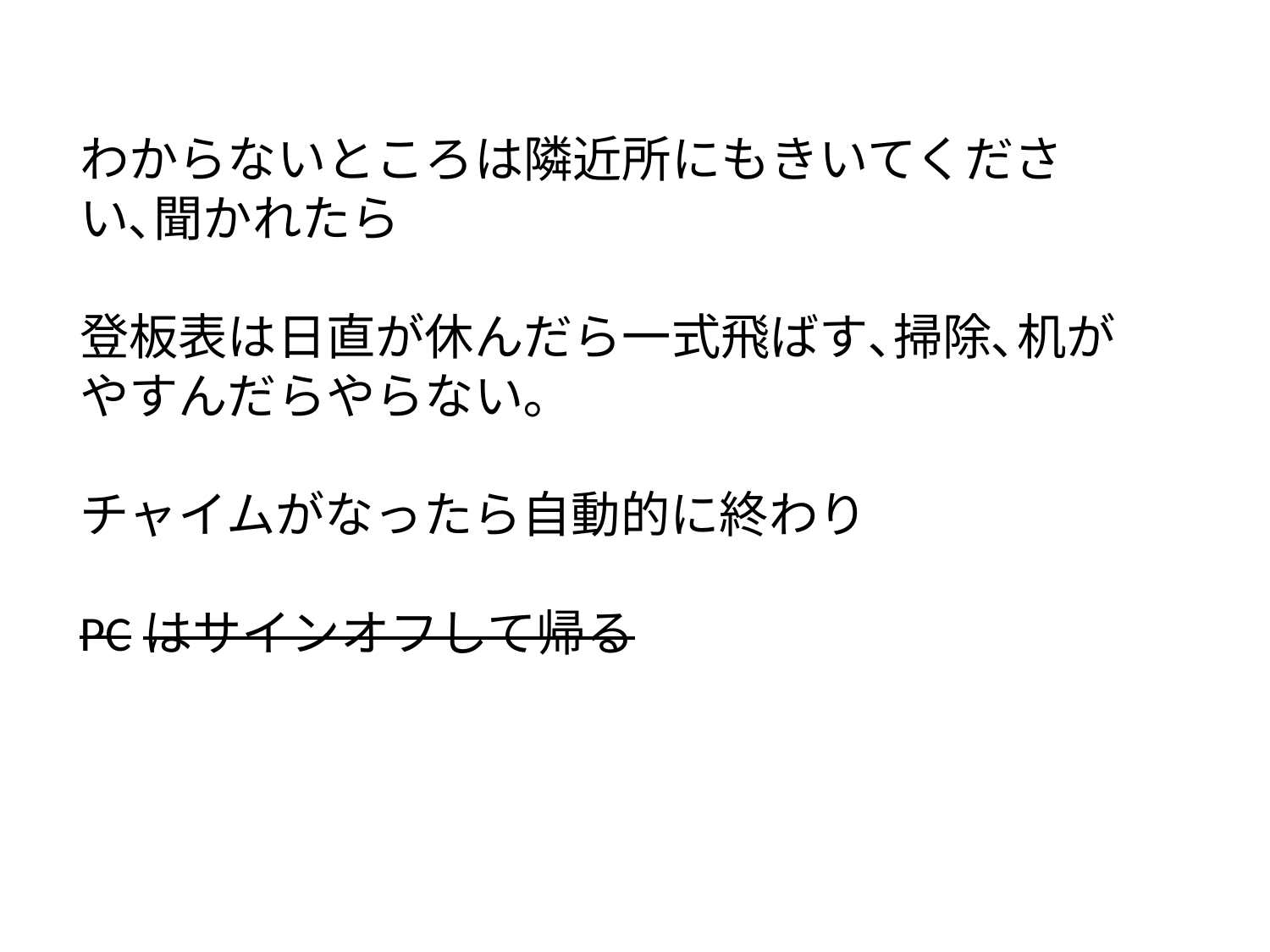

わからないところは隣近所にもきいてください､聞かれたら

登板表は日直が休んだら一式飛ばす､掃除､机がやすんだらやらない｡

チャイムがなったら自動的に終わり

PCはサインオフして帰る